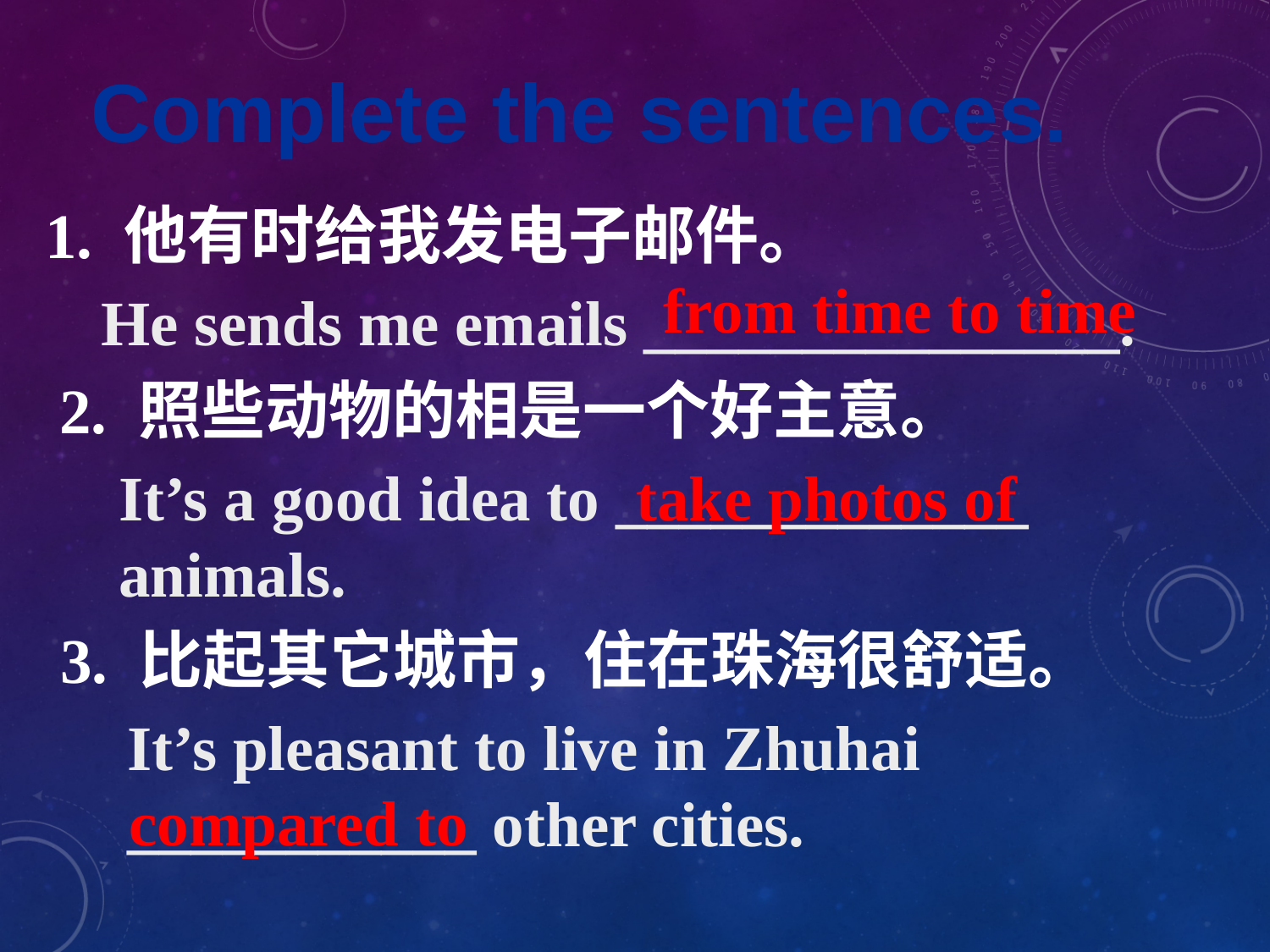

Complete the sentences.
1. 他有时给我发电子邮件。
from time to time
He sends me emails _______________.
2. 照些动物的相是一个好主意。
It’s a good idea to _____________
animals.
take photos of
3. 比起其它城市，住在珠海很舒适。
It’s pleasant to live in Zhuhai  ___________ other cities.
compared to